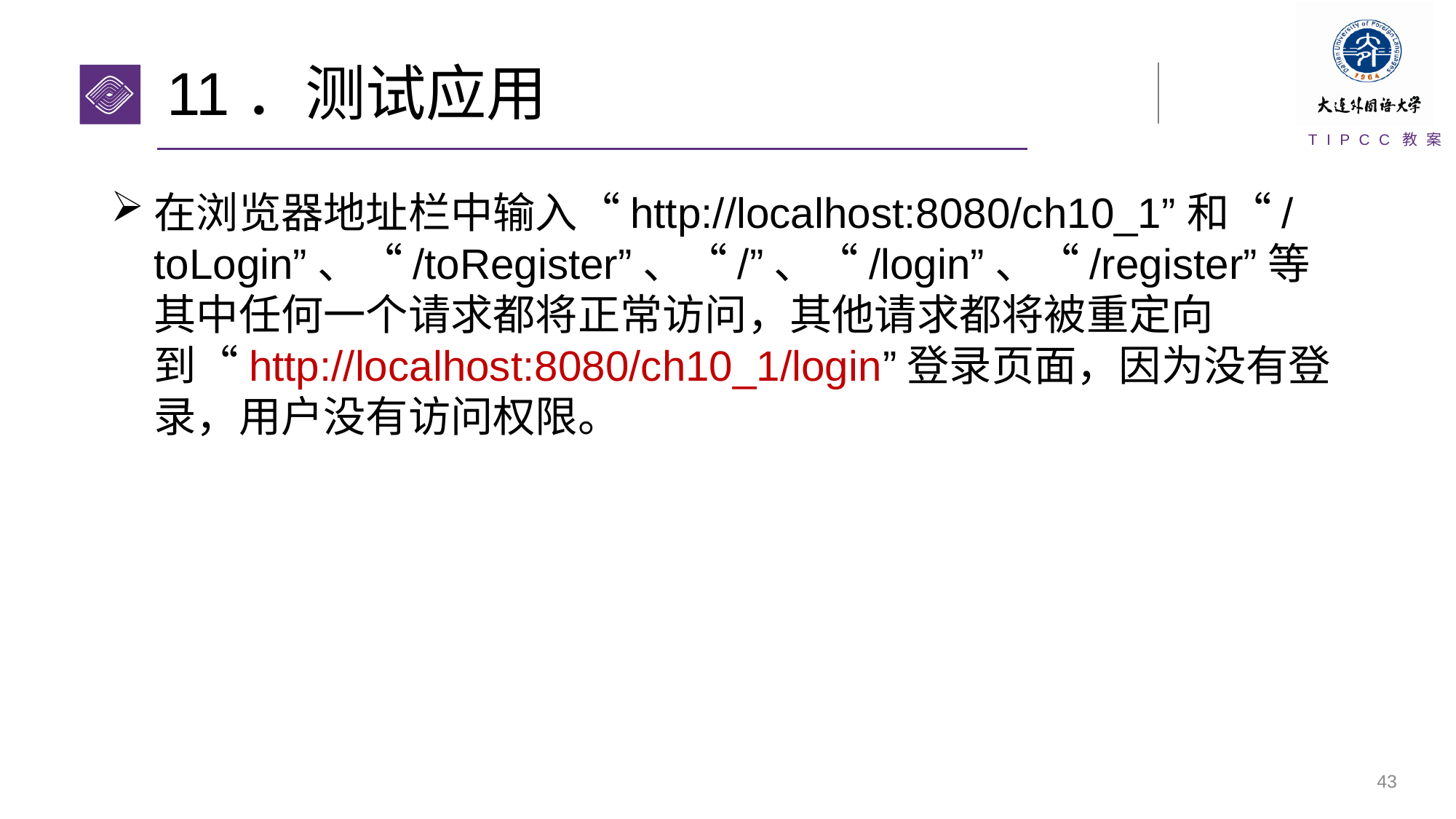

# 11．测试应用
在浏览器地址栏中输入“http://localhost:8080/ch10_1”和“/toLogin”、“/toRegister”、“/”、“/login”、“/register”等其中任何一个请求都将正常访问，其他请求都将被重定向到“http://localhost:8080/ch10_1/login”登录页面，因为没有登录，用户没有访问权限。
43